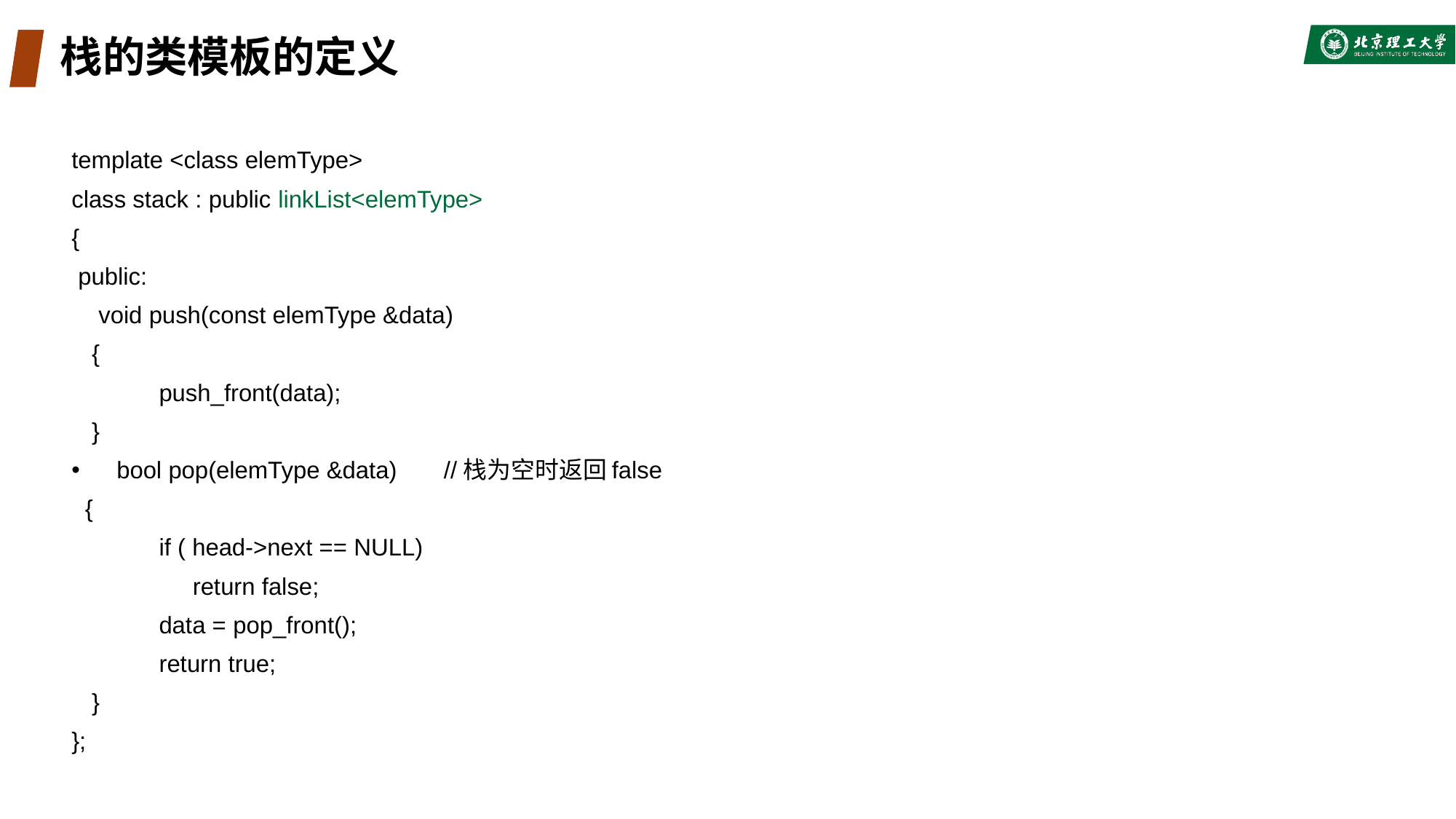

# 栈的类模板的定义
template <class elemType>
class stack : public linkList<elemType>
{
 public:
    void push(const elemType &data)
   {
             push_front(data);
   }
   bool pop(elemType &data)       //栈为空时返回false
  {
             if ( head->next == NULL)
                  return false;
             data = pop_front();
             return true;
   }
};